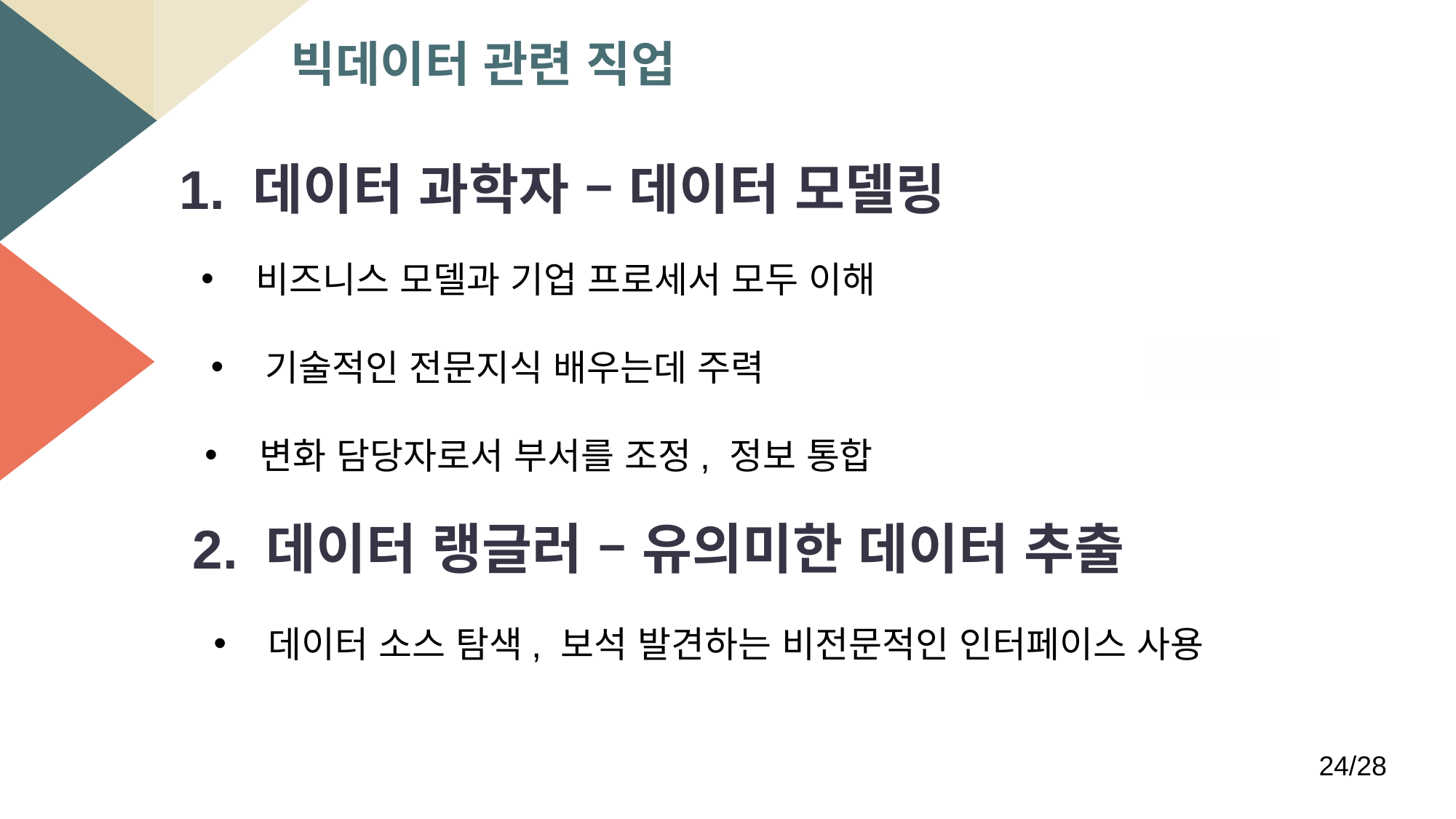

빅데이터 관련 직업
1. 데이터 과학자 – 데이터 모델링

### Chart

| Category |
|---|
비즈니스 모델과 기업 프로세서 모두 이해

기술적인 전문지식 배우는데 주력
변화 담당자로서 부서를 조정, 정보 통합
2. 데이터 랭글러 – 유의미한 데이터 추출
데이터 소스 탐색, 보석 발견하는 비전문적인 인터페이스 사용
24/28